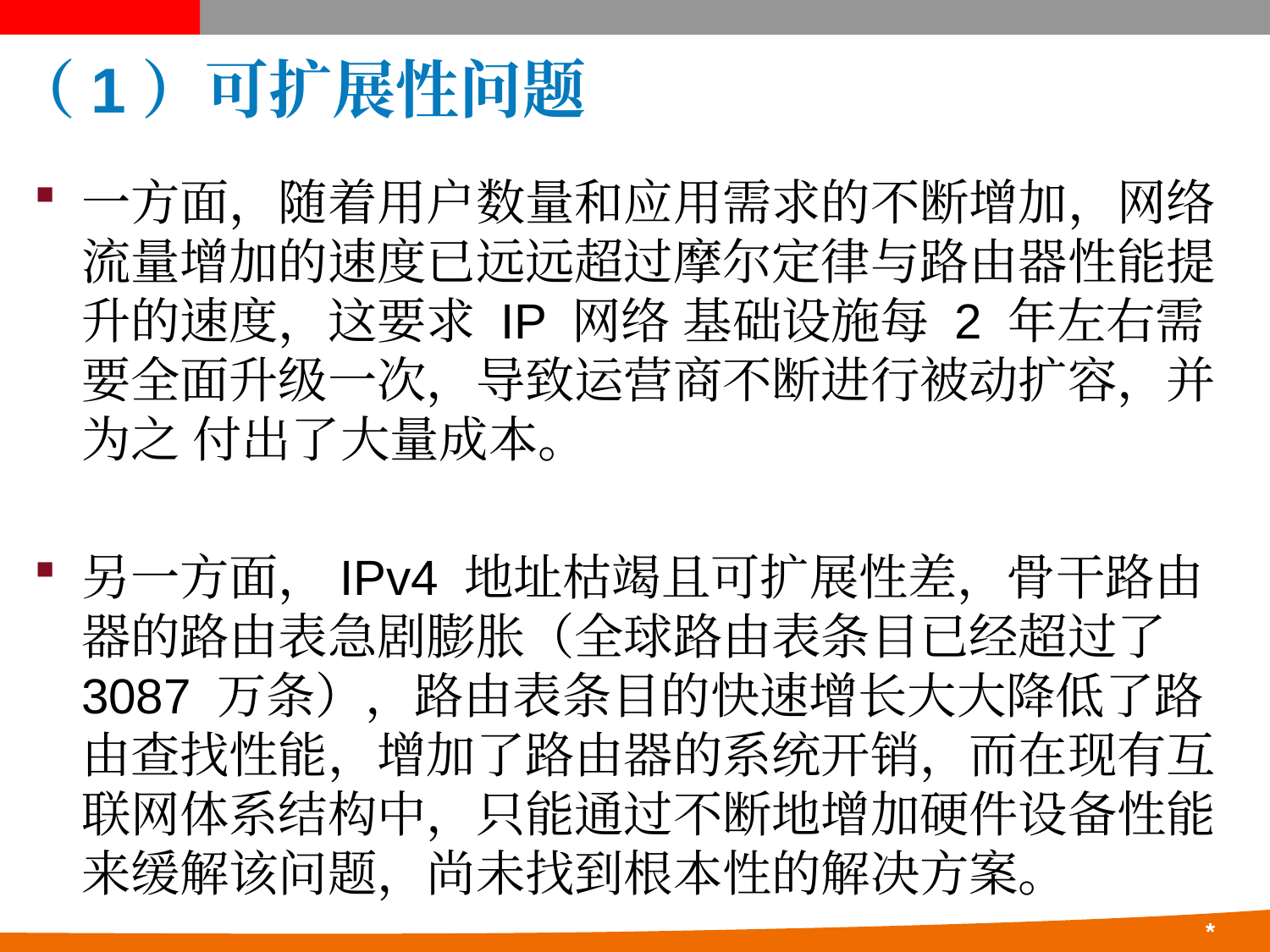

# （1）可扩展性问题
一方面，随着用户数量和应用需求的不断增加，网络 流量增加的速度已远远超过摩尔定律与路由器性能提升的速度，这要求 IP 网络 基础设施每 2 年左右需要全面升级一次，导致运营商不断进行被动扩容，并为之 付出了大量成本。

另一方面，IPv4 地址枯竭且可扩展性差，骨干路由器的路由表急剧膨胀（全球路由表条目已经超过了 3087 万条），路由表条目的快速增长大大降低了路由查找性能，增加了路由器的系统开销，而在现有互联网体系结构中，只能通过不断地增加硬件设备性能来缓解该问题，尚未找到根本性的解决方案。